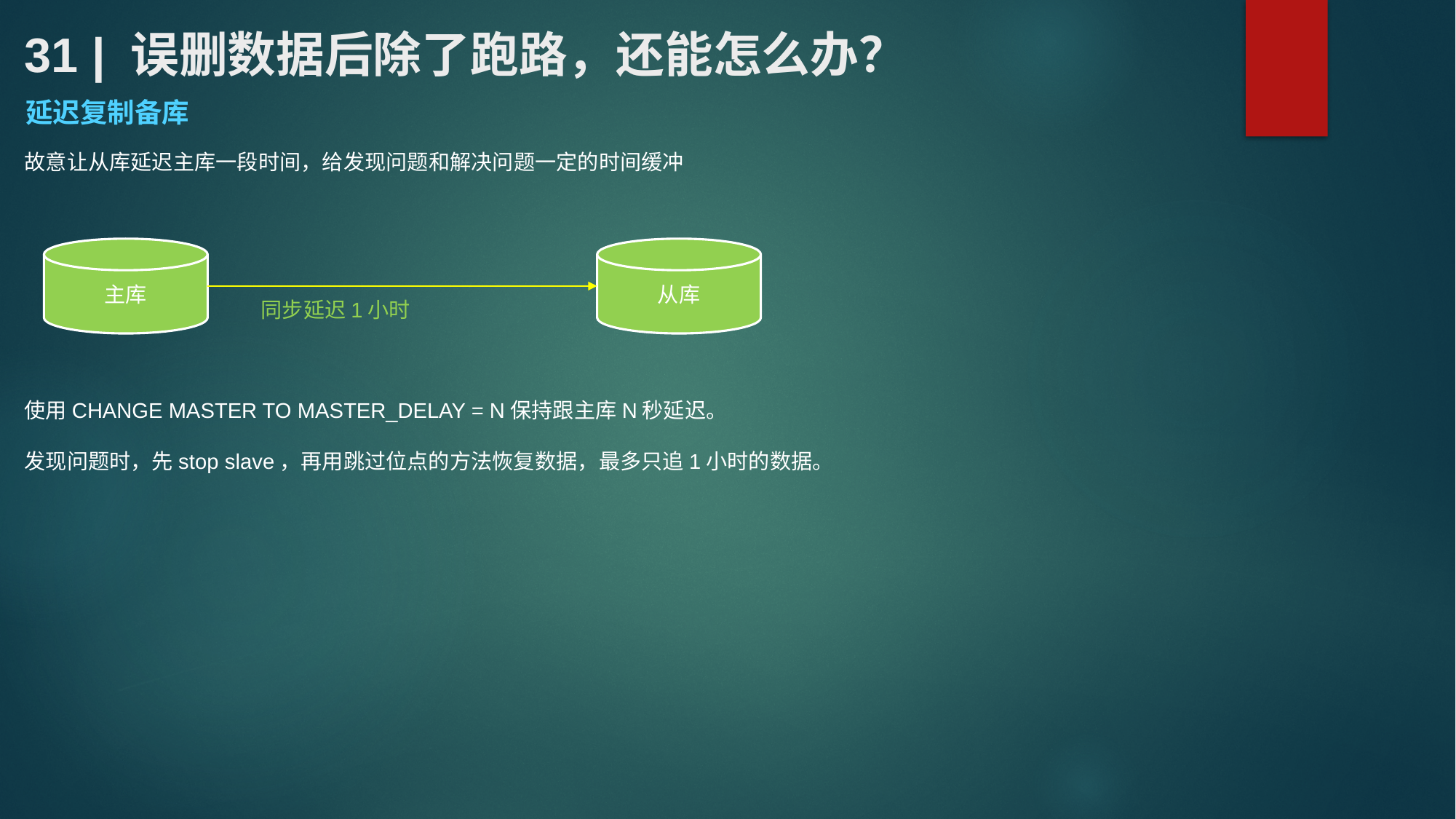

# 31 | 误删数据后除了跑路，还能怎么办？
延迟复制备库
故意让从库延迟主库一段时间，给发现问题和解决问题一定的时间缓冲
主库
从库
同步延迟1小时
使用CHANGE MASTER TO MASTER_DELAY = N保持跟主库N秒延迟。

发现问题时，先stop slave，再用跳过位点的方法恢复数据，最多只追1小时的数据。